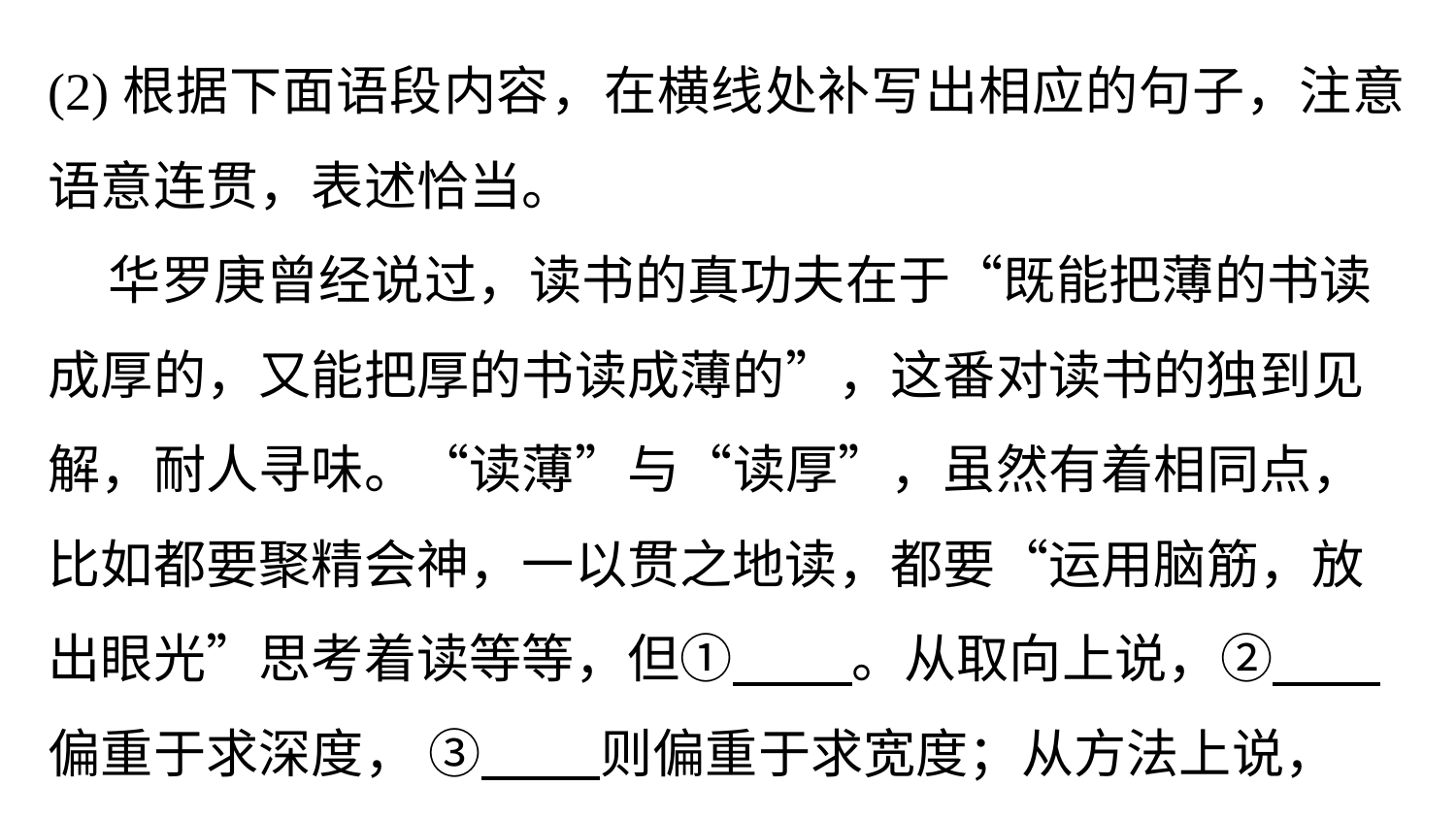

(2)根据下面语段内容，在横线处补写出相应的句子，注意语意连贯，表述恰当。
    华罗庚曾经说过，读书的真功夫在于“既能把薄的书读成厚的，又能把厚的书读成薄的”，这番对读书的独到见解，耐人寻味。“读薄”与“读厚”，虽然有着相同点，比如都要聚精会神，一以贯之地读，都要“运用脑筋，放出眼光”思考着读等等，但①          。从取向上说，②          偏重于求深度， ③          则偏重于求宽度；从方法上说，